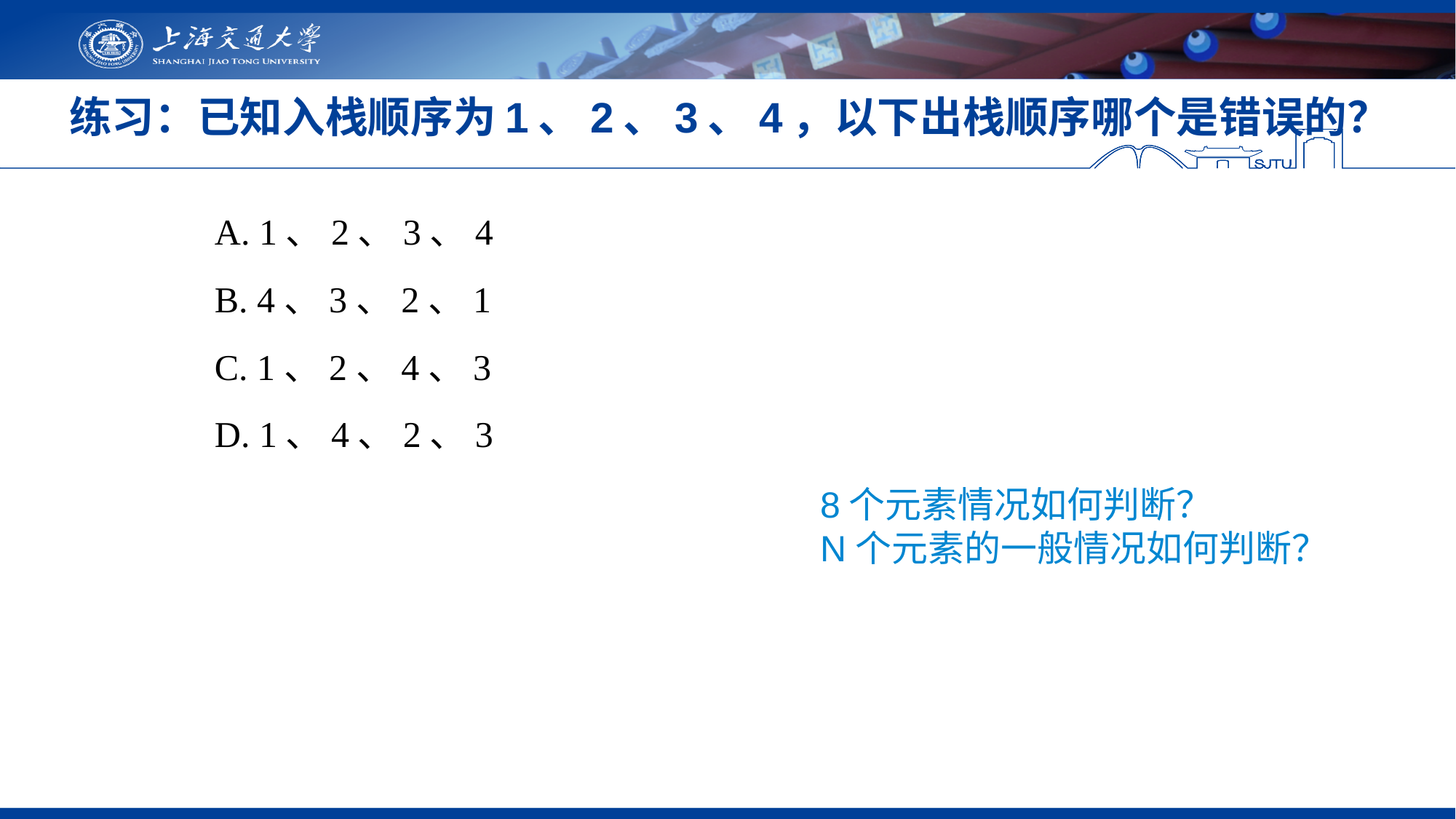

# 练习：已知入栈顺序为1、2、3、4，以下出栈顺序哪个是错误的？
                A. 1、2、3、4
                B. 4、3、2、1
                C. 1、2、4、3
                D. 1、4、2、3
8个元素情况如何判断？
N个元素的一般情况如何判断？